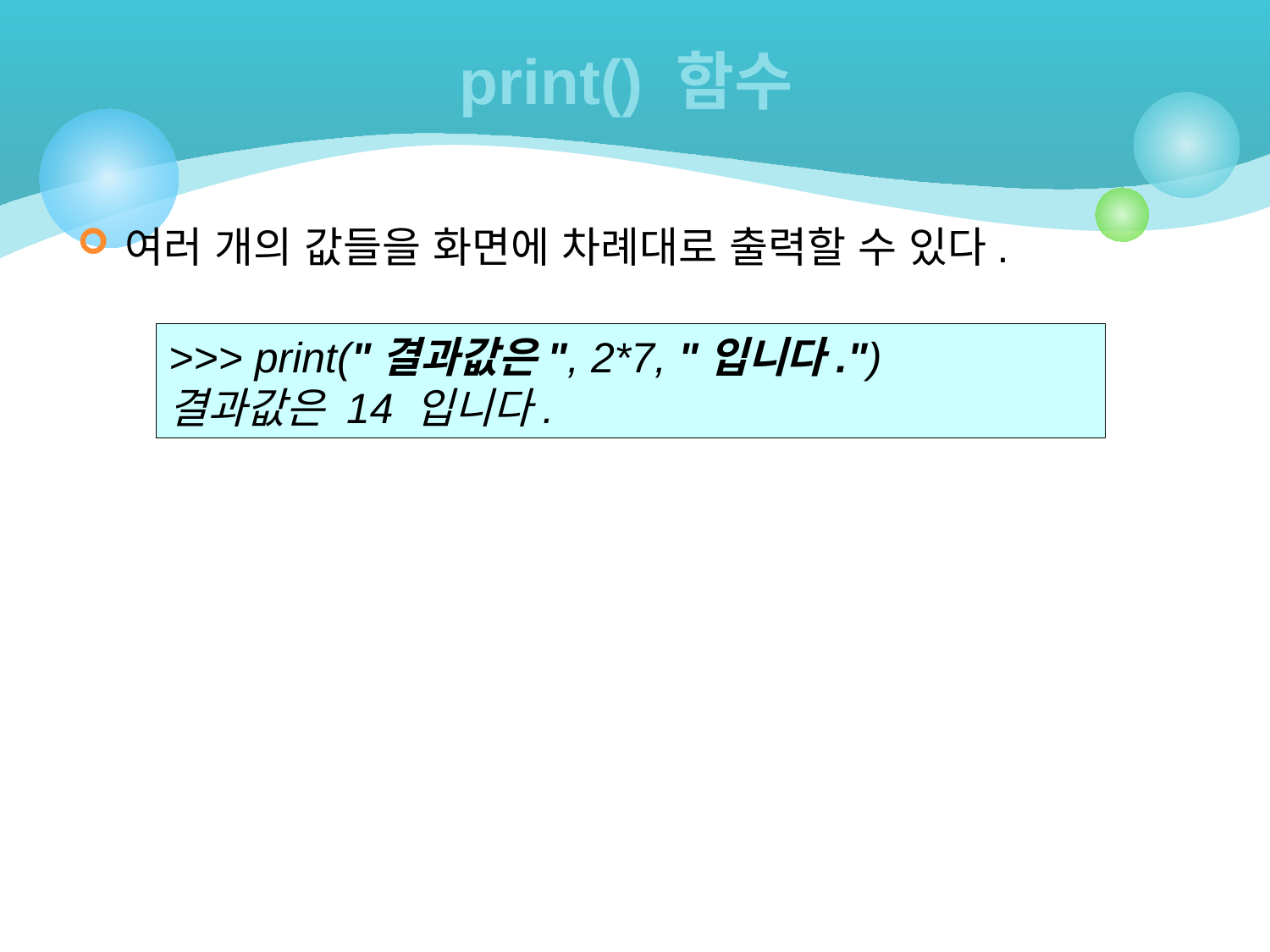

# print() 함수
여러 개의 값들을 화면에 차례대로 출력할 수 있다.

>>> print("결과값은", 2*7, "입니다.")
결과값은 14 입니다.